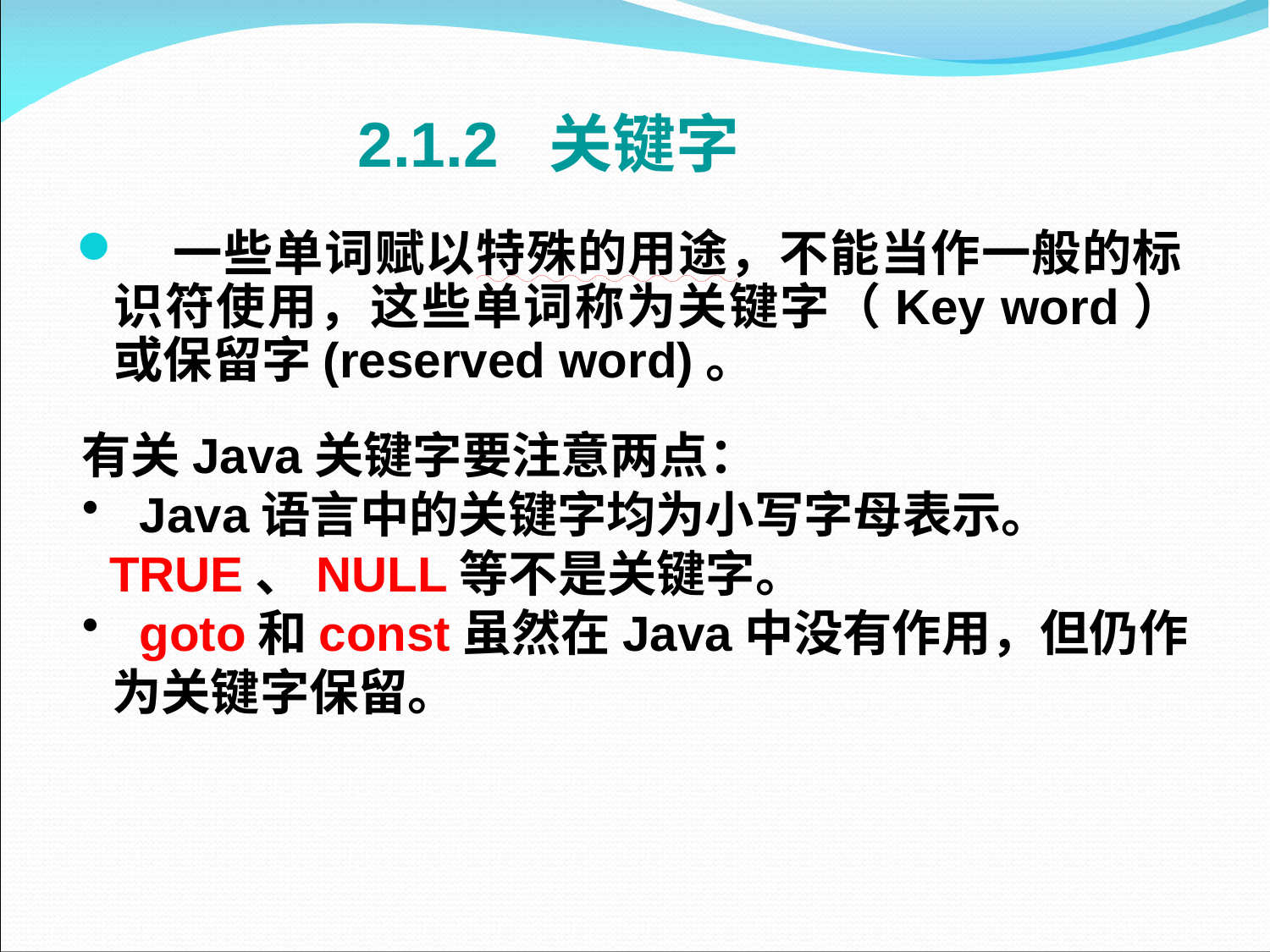

2.1.2  关键字
   一些单词赋以特殊的用途，不能当作一般的标识符使用，这些单词称为关键字（Key word）或保留字(reserved word)。
有关Java关键字要注意两点：
  Java语言中的关键字均为小写字母表示。
  TRUE、NULL等不是关键字。
  goto和const虽然在Java中没有作用，但仍作为关键字保留。